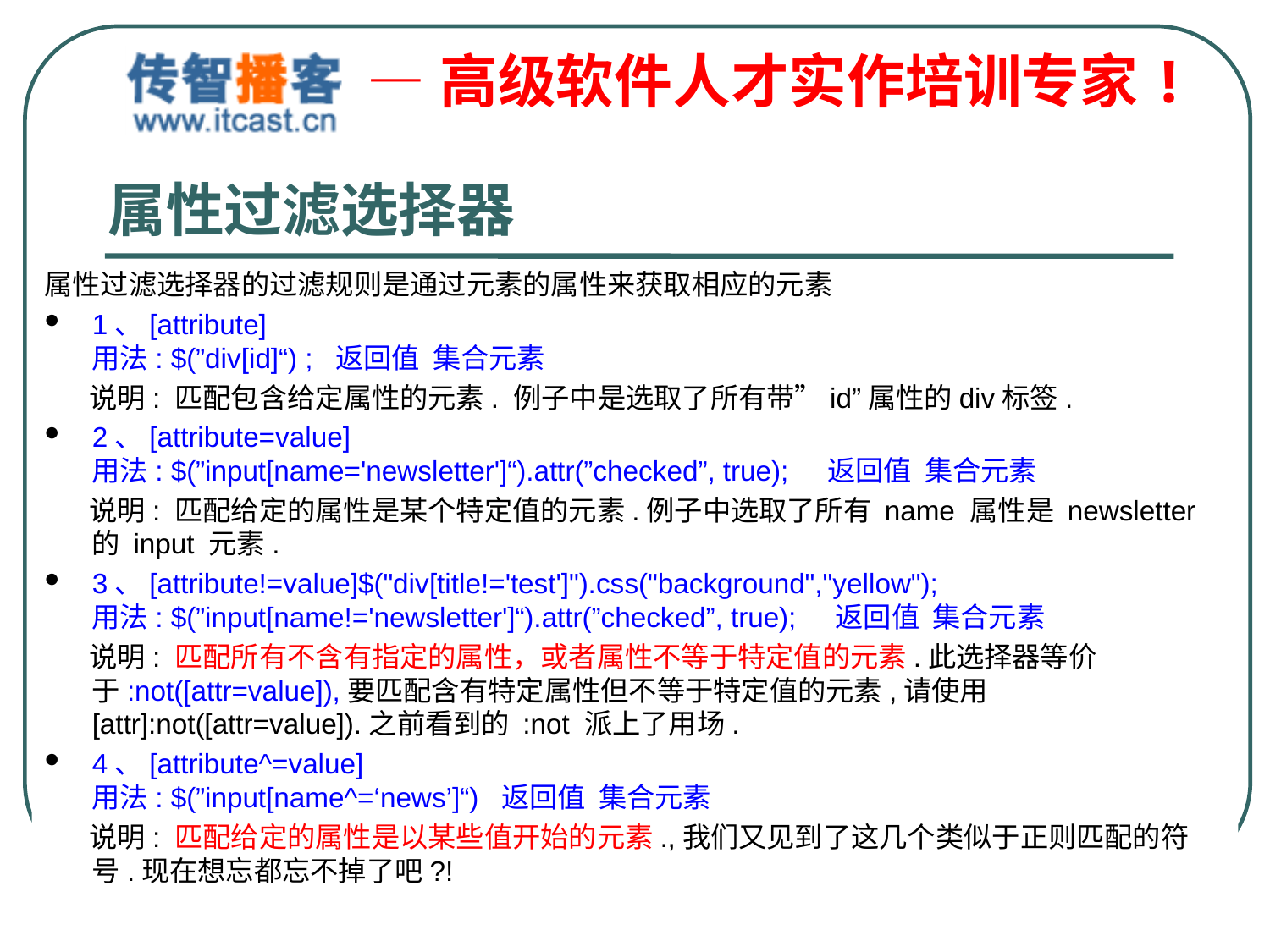

属性过滤选择器
属性过滤选择器的过滤规则是通过元素的属性来获取相应的元素
1、[attribute]
用法: $(”div[id]“) ;  返回值  集合元素
      说明: 匹配包含给定属性的元素. 例子中是选取了所有带”id”属性的div标签.
2、[attribute=value]
用法: $(”input[name='newsletter']“).attr(”checked”, true);    返回值  集合元素
      说明: 匹配给定的属性是某个特定值的元素.例子中选取了所有 name 属性是 newsletter 的 input 元素.
3、[attribute!=value]$("div[title!='test']").css("background","yellow");
用法: $(”input[name!='newsletter']“).attr(”checked”, true);    返回值  集合元素
      说明: 匹配所有不含有指定的属性，或者属性不等于特定值的元素.此选择器等价于:not([attr=value]),要匹配含有特定属性但不等于特定值的元素,请使用[attr]:not([attr=value]).之前看到的 :not 派上了用场.
4、[attribute^=value]
用法: $(”input[name^=‘news’]“)  返回值  集合元素
      说明: 匹配给定的属性是以某些值开始的元素.,我们又见到了这几个类似于正则匹配的符号.现在想忘都忘不掉了吧?!
北京传智播客教育 www.itcast.cn